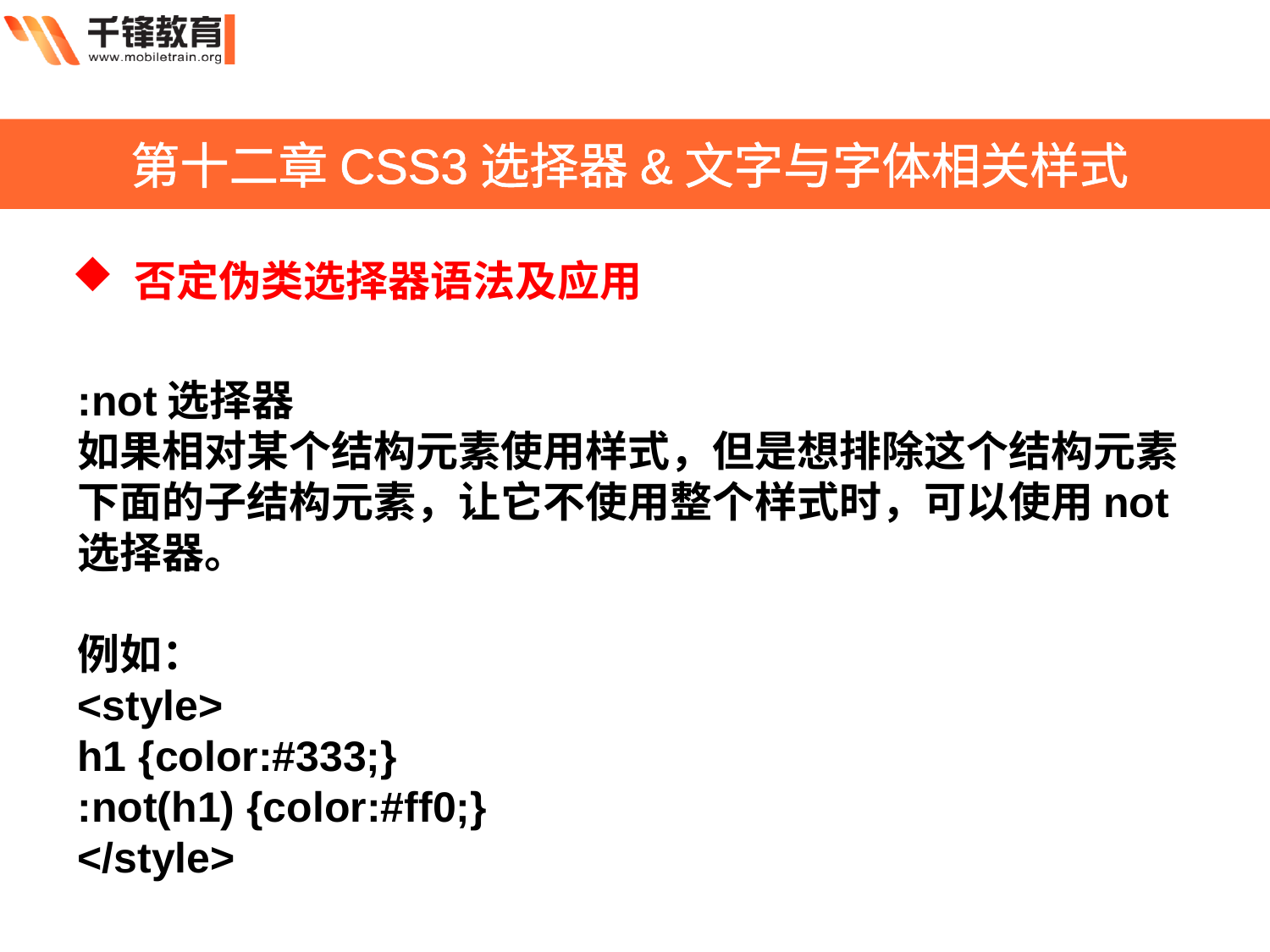

第十二章CSS3选择器&文字与字体相关样式
 否定伪类选择器语法及应用

:not选择器
如果相对某个结构元素使用样式，但是想排除这个结构元素下面的子结构元素，让它不使用整个样式时，可以使用not选择器。

例如：
<style>
h1 {color:#333;}
:not(h1) {color:#ff0;}
</style>